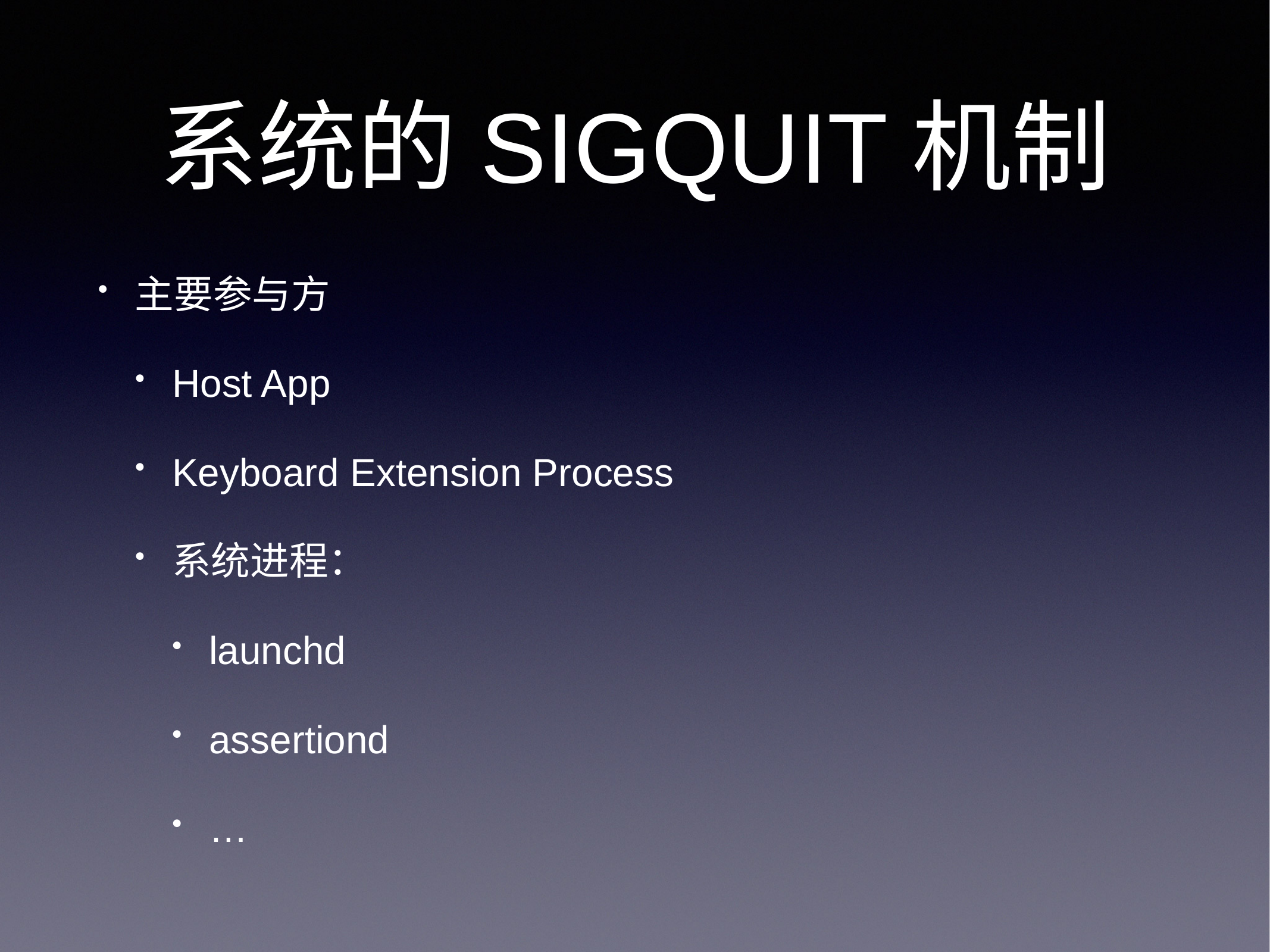

# 系统的SIGQUIT机制
主要参与方
Host App
Keyboard Extension Process
系统进程：
launchd
assertiond
…